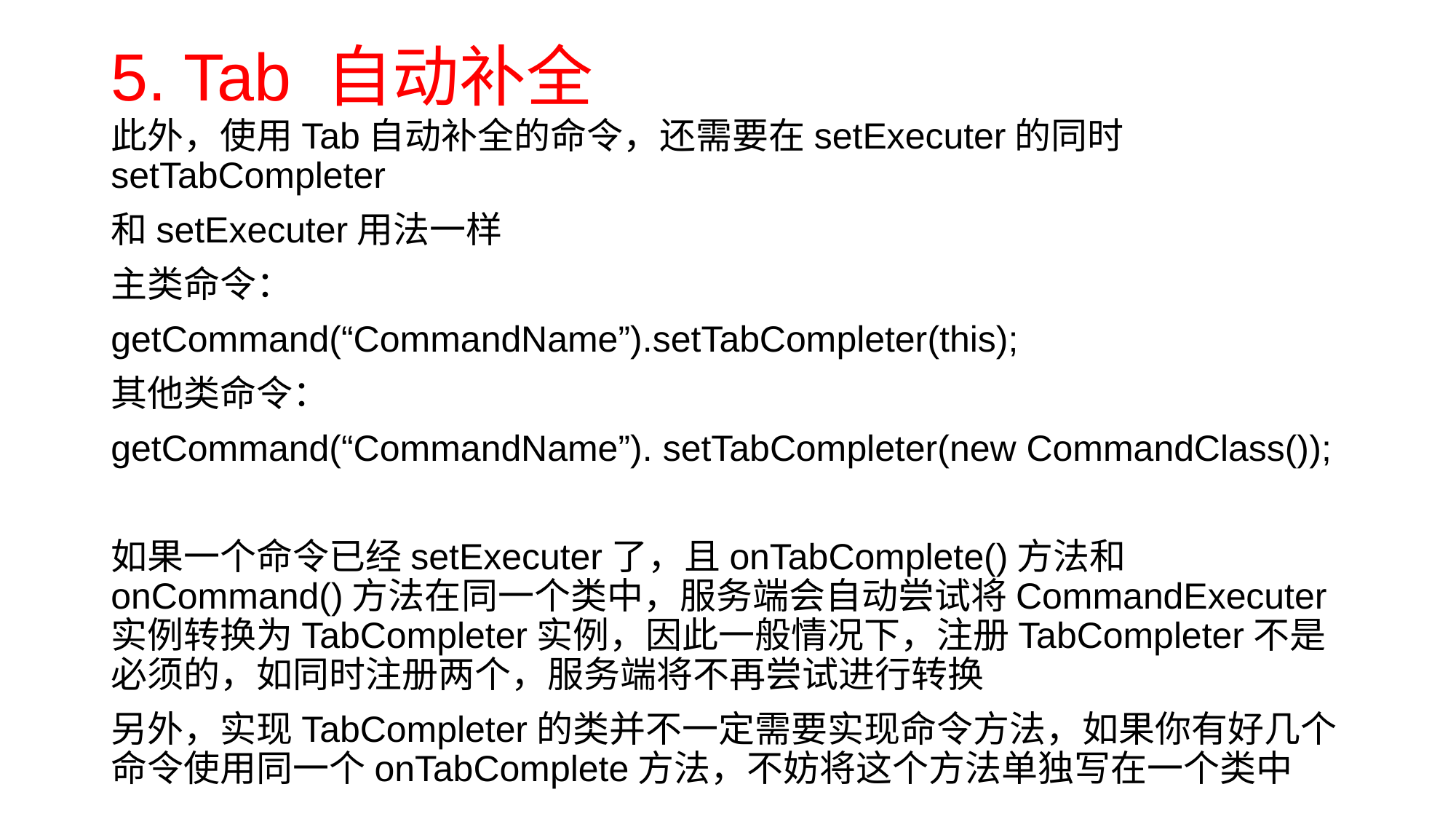

# 5. Tab 自动补全
此外，使用Tab自动补全的命令，还需要在setExecuter的同时setTabCompleter
和setExecuter用法一样
主类命令：
getCommand(“CommandName”).setTabCompleter(this);
其他类命令：
getCommand(“CommandName”). setTabCompleter(new CommandClass());

如果一个命令已经setExecuter了，且onTabComplete()方法和onCommand()方法在同一个类中，服务端会自动尝试将CommandExecuter实例转换为TabCompleter实例，因此一般情况下，注册TabCompleter不是必须的，如同时注册两个，服务端将不再尝试进行转换
另外，实现TabCompleter的类并不一定需要实现命令方法，如果你有好几个命令使用同一个onTabComplete方法，不妨将这个方法单独写在一个类中